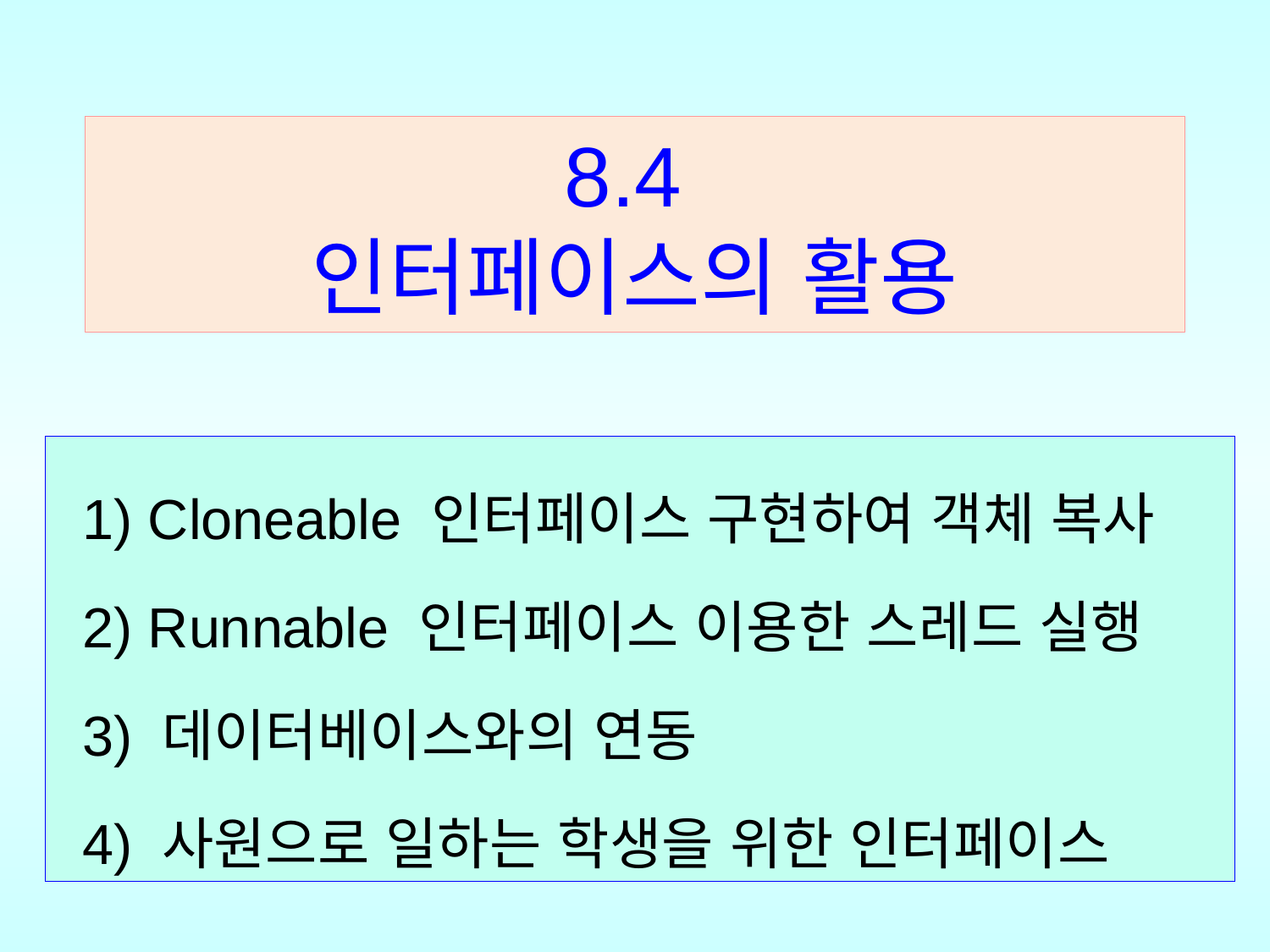

8.4
인터페이스의 활용
1) Cloneable 인터페이스 구현하여 객체 복사
2) Runnable 인터페이스 이용한 스레드 실행
3) 데이터베이스와의 연동
4) 사원으로 일하는 학생을 위한 인터페이스